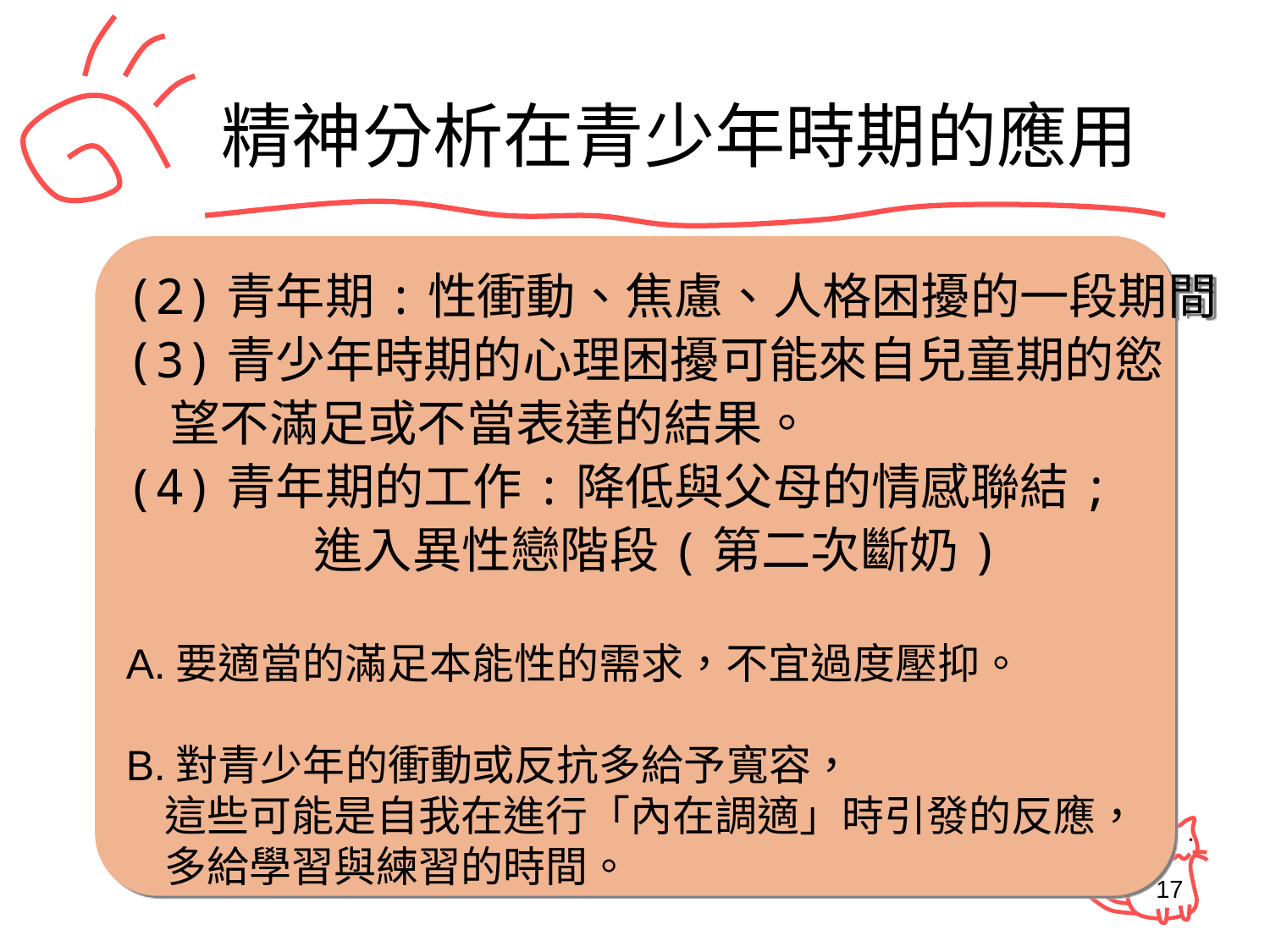

# 精神分析在青少年時期的應用
(2)青年期:性衝動、焦慮、人格困擾的一段期間
(3)青少年時期的心理困擾可能來自兒童期的慾
   望不滿足或不當表達的結果。
(4)青年期的工作:降低與父母的情感聯結;
                進入異性戀階段(第二次斷奶)

A.要適當的滿足本能性的需求，不宜過度壓抑。

B.對青少年的衝動或反抗多給予寬容，
   這些可能是自我在進行「內在調適」時引發的反應，
   多給學習與練習的時間。

17